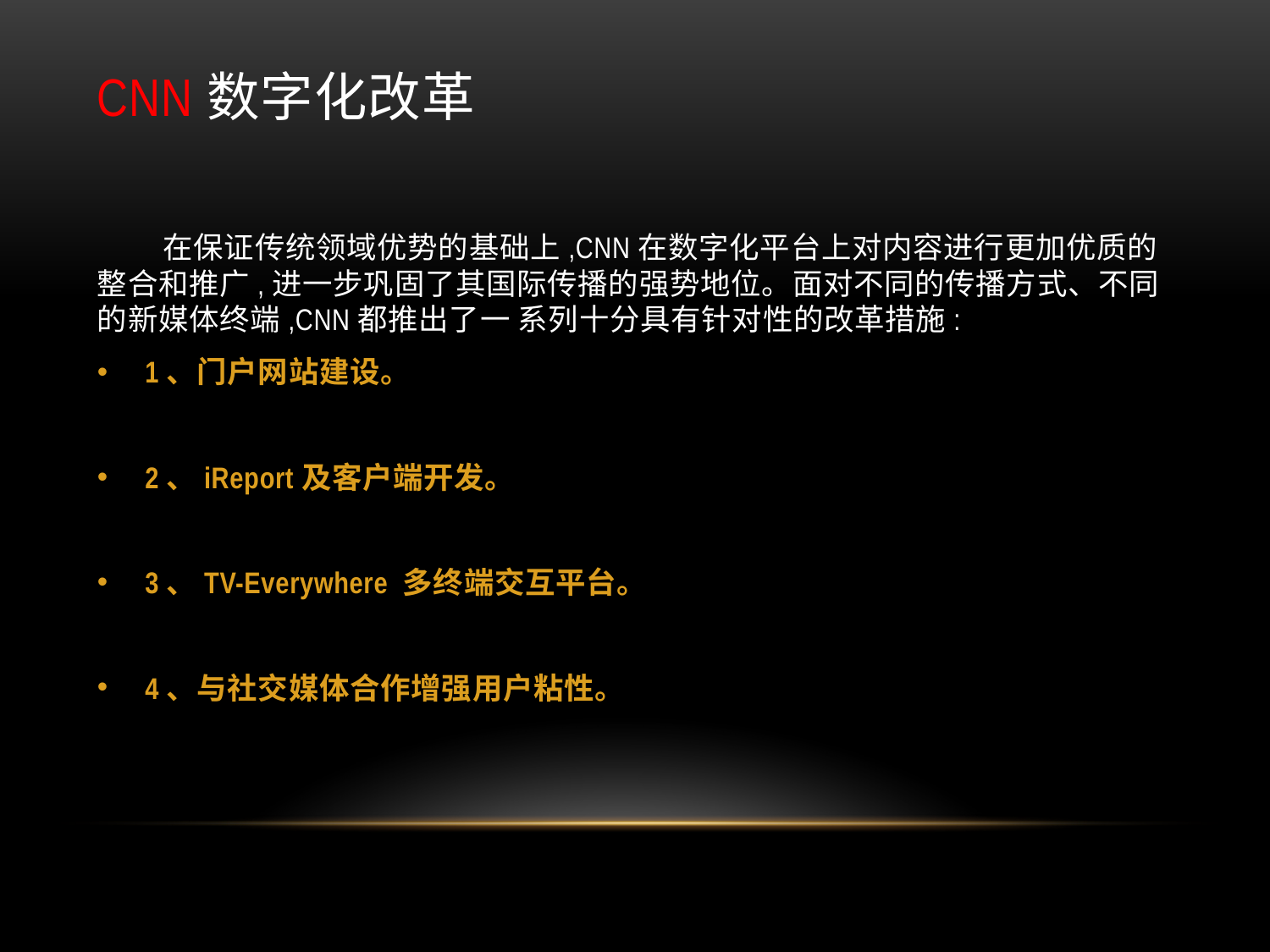

# CNN数字化改革
        在保证传统领域优势的基础上,CNN在数字化平台上对内容进行更加优质的整合和推广,进一步巩固了其国际传播的强势地位。面对不同的传播方式、不同的新媒体终端,CNN都推出了一 系列十分具有针对性的改革措施:
1、门户网站建设。

2、iReport及客户端开发。

3、TV-Everywhere 多终端交互平台。

4、与社交媒体合作增强用户粘性。